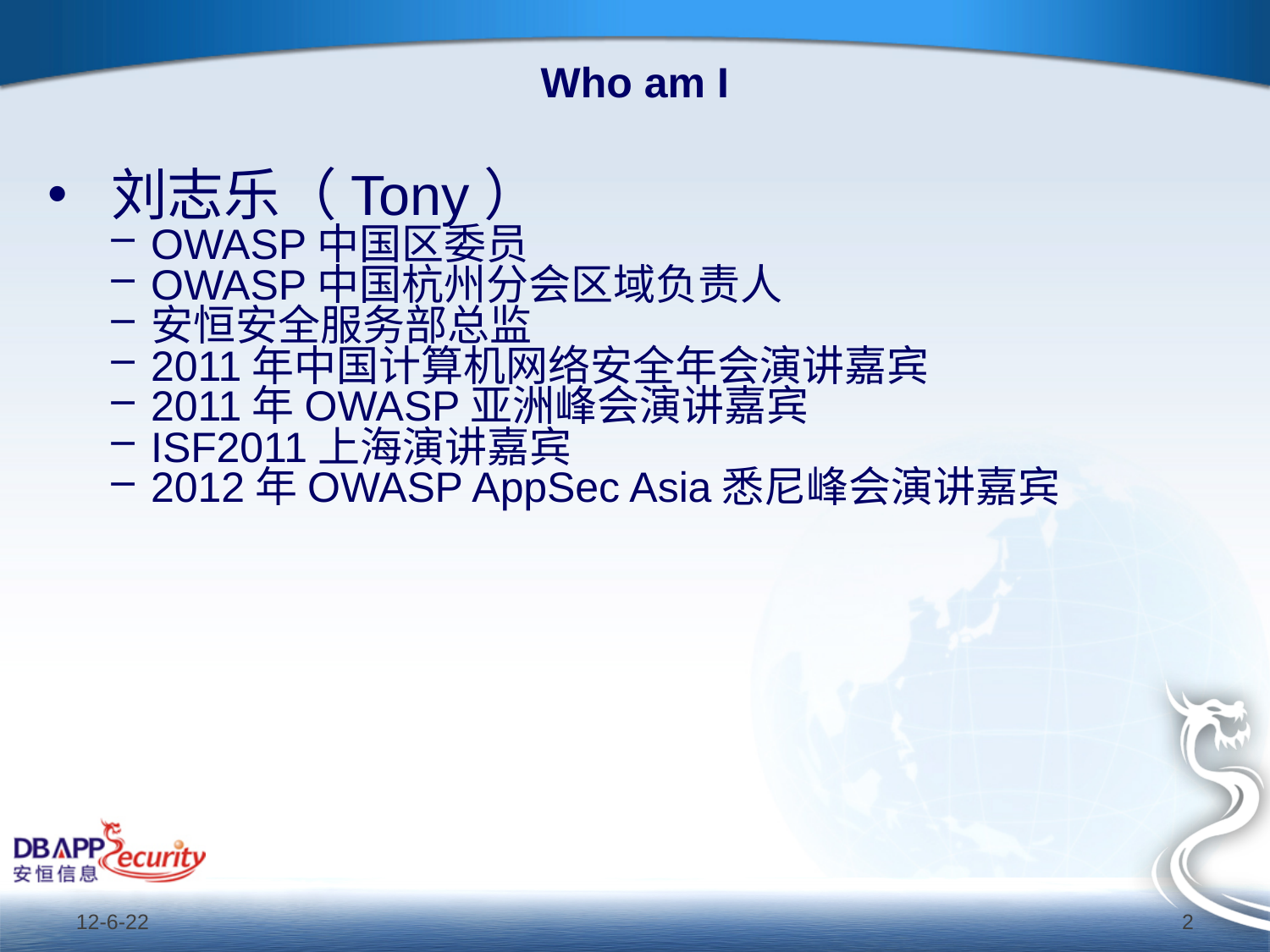

# Who am I
刘志乐（Tony）
OWASP中国区委员
OWASP中国杭州分会区域负责人
安恒安全服务部总监
2011年中国计算机网络安全年会演讲嘉宾
2011年OWASP亚洲峰会演讲嘉宾
ISF2011上海演讲嘉宾
2012年OWASP AppSec Asia悉尼峰会演讲嘉宾